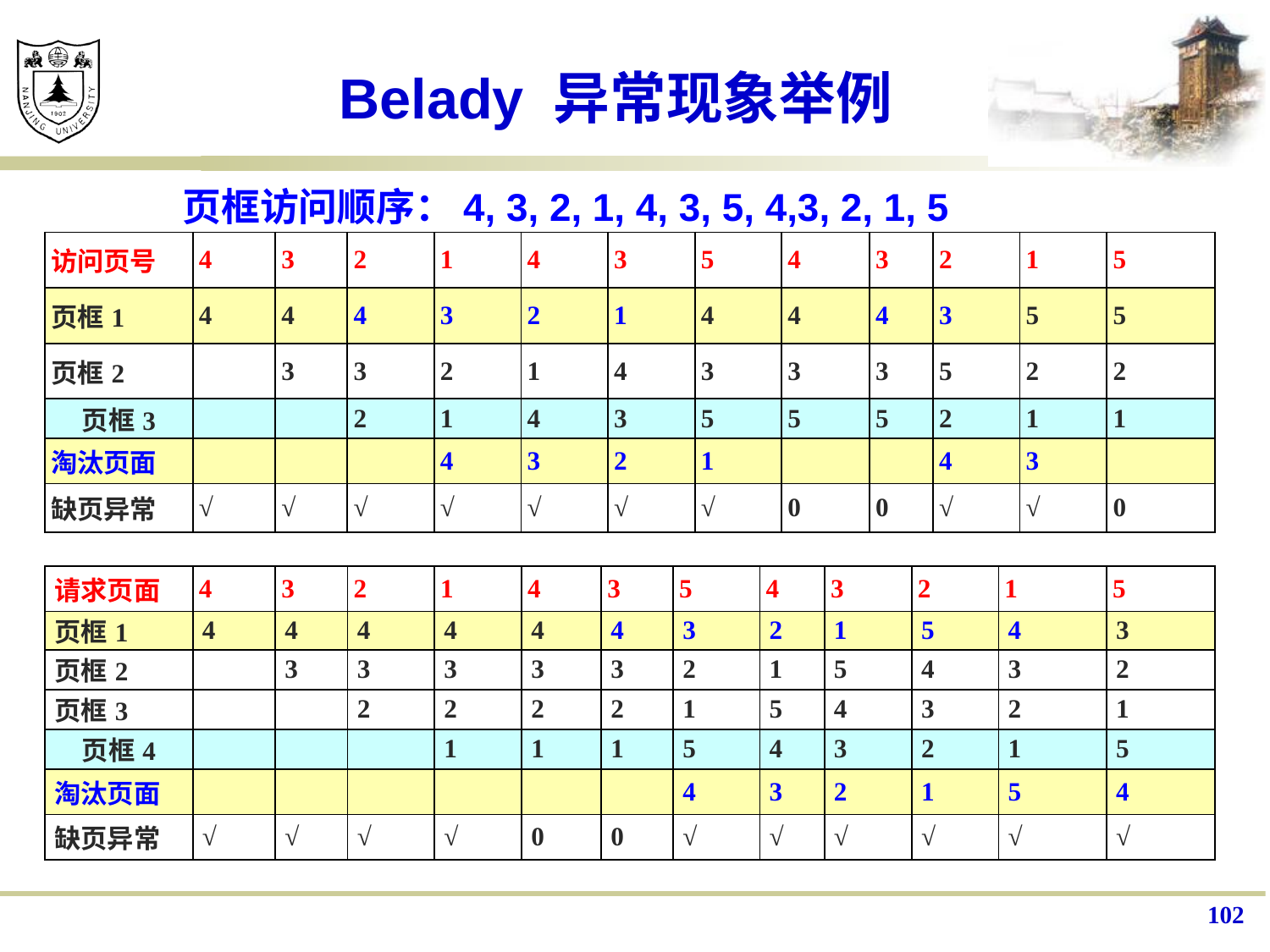

# Belady 异常现象举例
页框访问顺序：4, 3, 2, 1, 4, 3, 5, 4,3, 2, 1, 5
| 访问页号 | 4 | 3 | 2 | 1 | 4 | 3 | 5 | 4 | 3 | 2 | 1 | 5 |
| --- | --- | --- | --- | --- | --- | --- | --- | --- | --- | --- | --- | --- |
| 页框1 | 4 | 4 | 4 | 3 | 2 | 1 | 4 | 4 | 4 | 3 | 5 | 5 |
| 页框2 |  | 3 | 3 | 2 | 1 | 4 | 3 | 3 | 3 | 5 | 2 | 2 |
| 页框3 |  |  | 2 | 1 | 4 | 3 | 5 | 5 | 5 | 2 | 1 | 1 |
| 淘汰页面 |  |  |  | 4 | 3 | 2 | 1 |  |  | 4 | 3 |  |
| 缺页异常 | √ | √ | √ | √ | √ | √ | √ | 0 | 0 | √ | √ | 0 |
| 请求页面 | 4 | 3 | 2 | 1 | 4 | 3 | 5 | 4 | 3 | 2 | 1 | 5 |
| --- | --- | --- | --- | --- | --- | --- | --- | --- | --- | --- | --- | --- |
| 页框1 | 4 | 4 | 4 | 4 | 4 | 4 | 3 | 2 | 1 | 5 | 4 | 3 |
| 页框2 |  | 3 | 3 | 3 | 3 | 3 | 2 | 1 | 5 | 4 | 3 | 2 |
| 页框3 |  |  | 2 | 2 | 2 | 2 | 1 | 5 | 4 | 3 | 2 | 1 |
| 页框4 |  |  |  | 1 | 1 | 1 | 5 | 4 | 3 | 2 | 1 | 5 |
| 淘汰页面 |  |  |  |  |  |  | 4 | 3 | 2 | 1 | 5 | 4 |
| 缺页异常 | √ | √ | √ | √ | 0 | 0 | √ | √ | √ | √ | √ | √ |
102